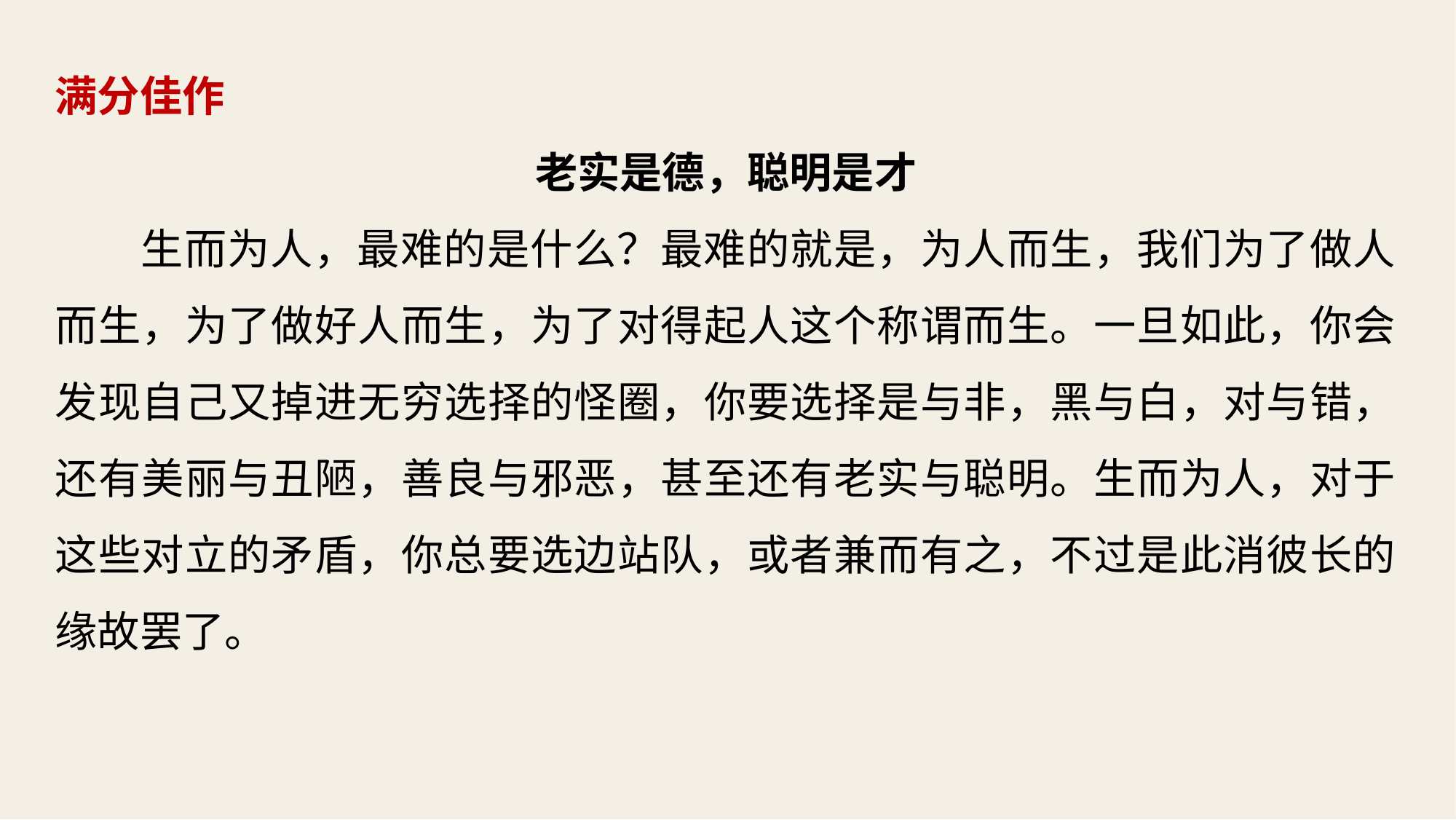

满分佳作
老实是德，聪明是才
生而为人，最难的是什么？最难的就是，为人而生，我们为了做人而生，为了做好人而生，为了对得起人这个称谓而生。一旦如此，你会发现自己又掉进无穷选择的怪圈，你要选择是与非，黑与白，对与错，还有美丽与丑陋，善良与邪恶，甚至还有老实与聪明。生而为人，对于这些对立的矛盾，你总要选边站队，或者兼而有之，不过是此消彼长的缘故罢了。